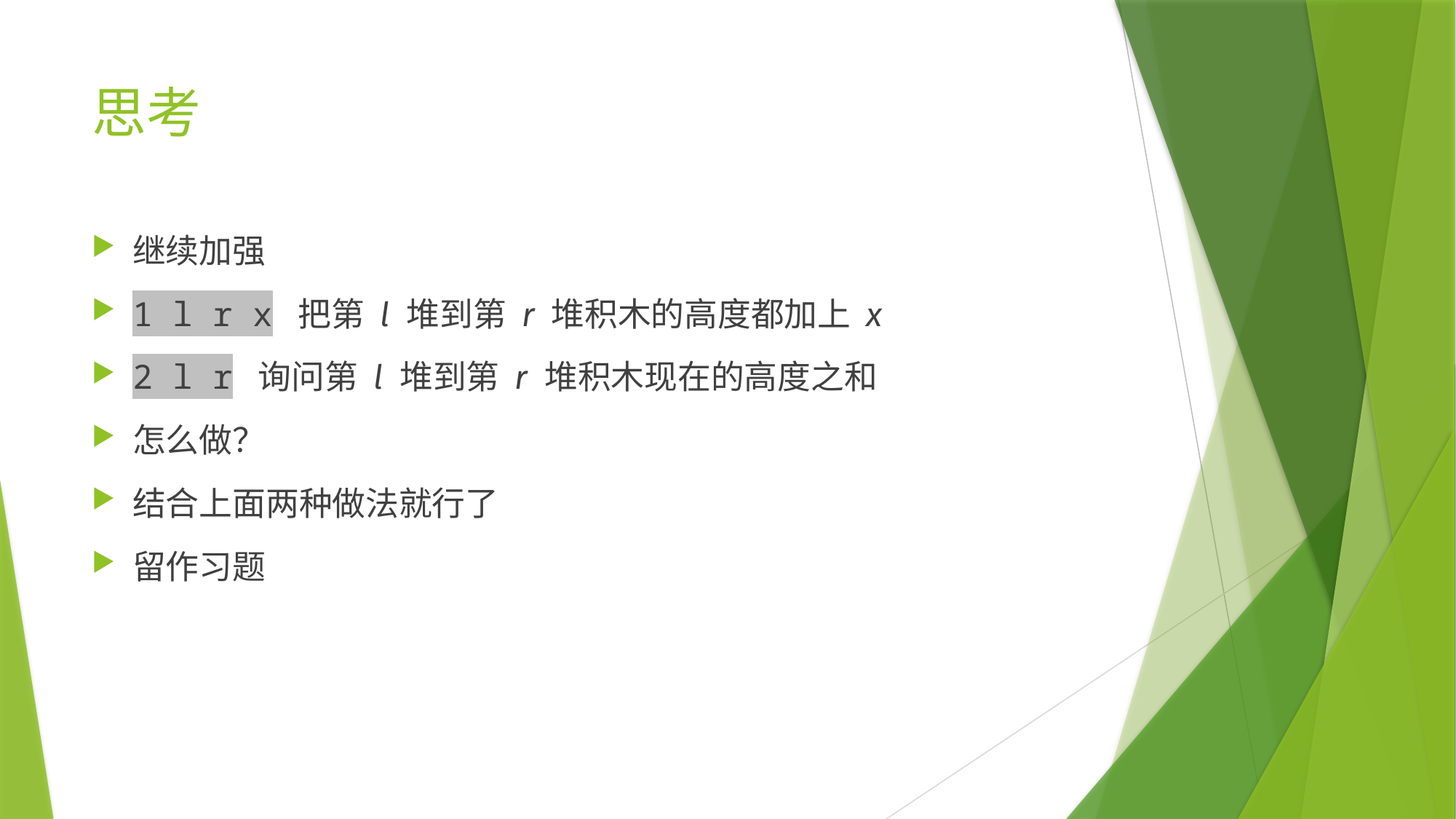

# 思考
继续加强
1 l r x  把第 l 堆到第 r 堆积木的高度都加上 x
2 l r  询问第 l 堆到第 r 堆积木现在的高度之和
怎么做？
结合上面两种做法就行了
留作习题